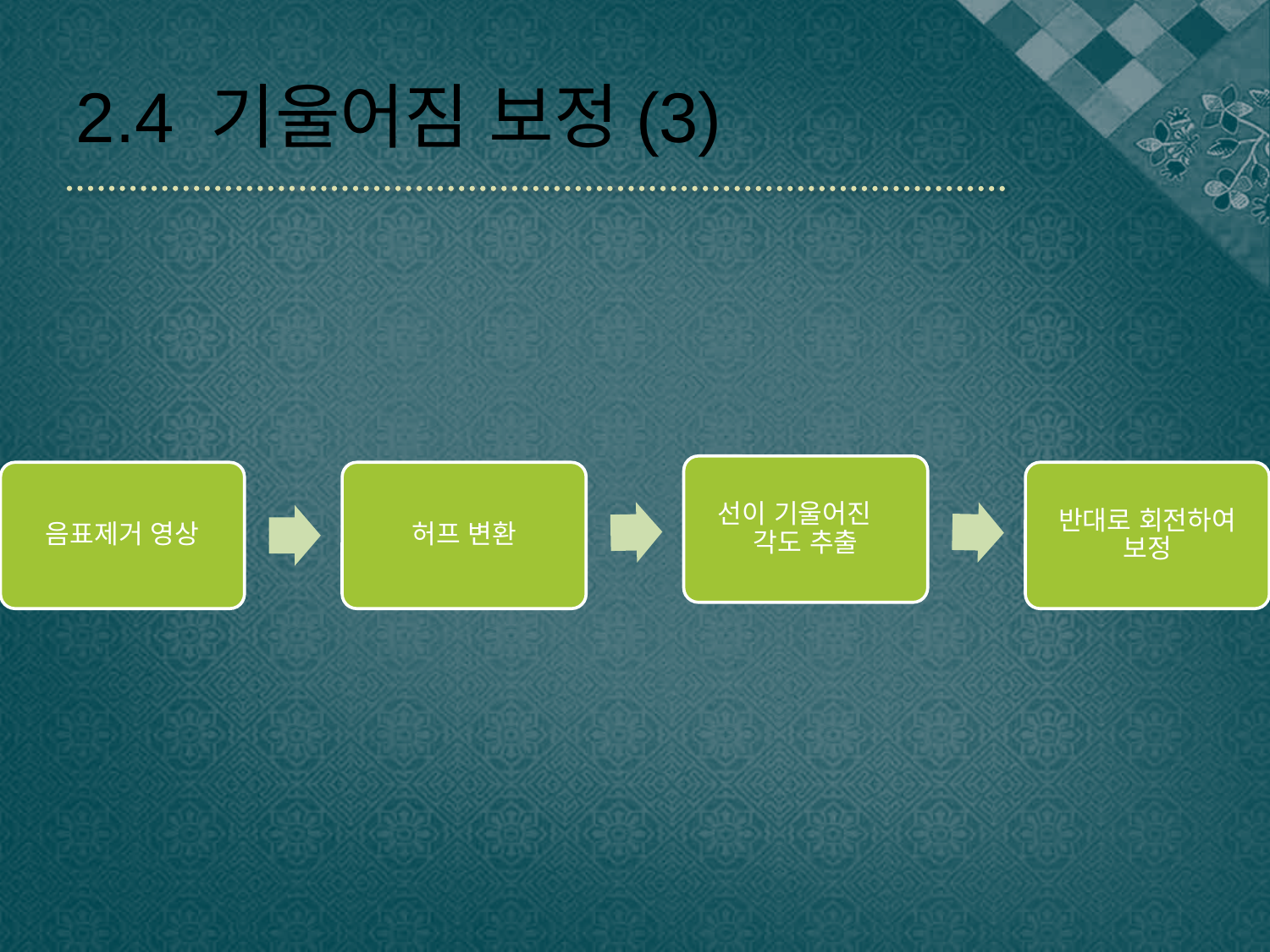

# 2.4 기울어짐 보정(3)

음표제거 영상

허프 변환

선이 기울어진    각도 추출

반대로 회전하여 보정